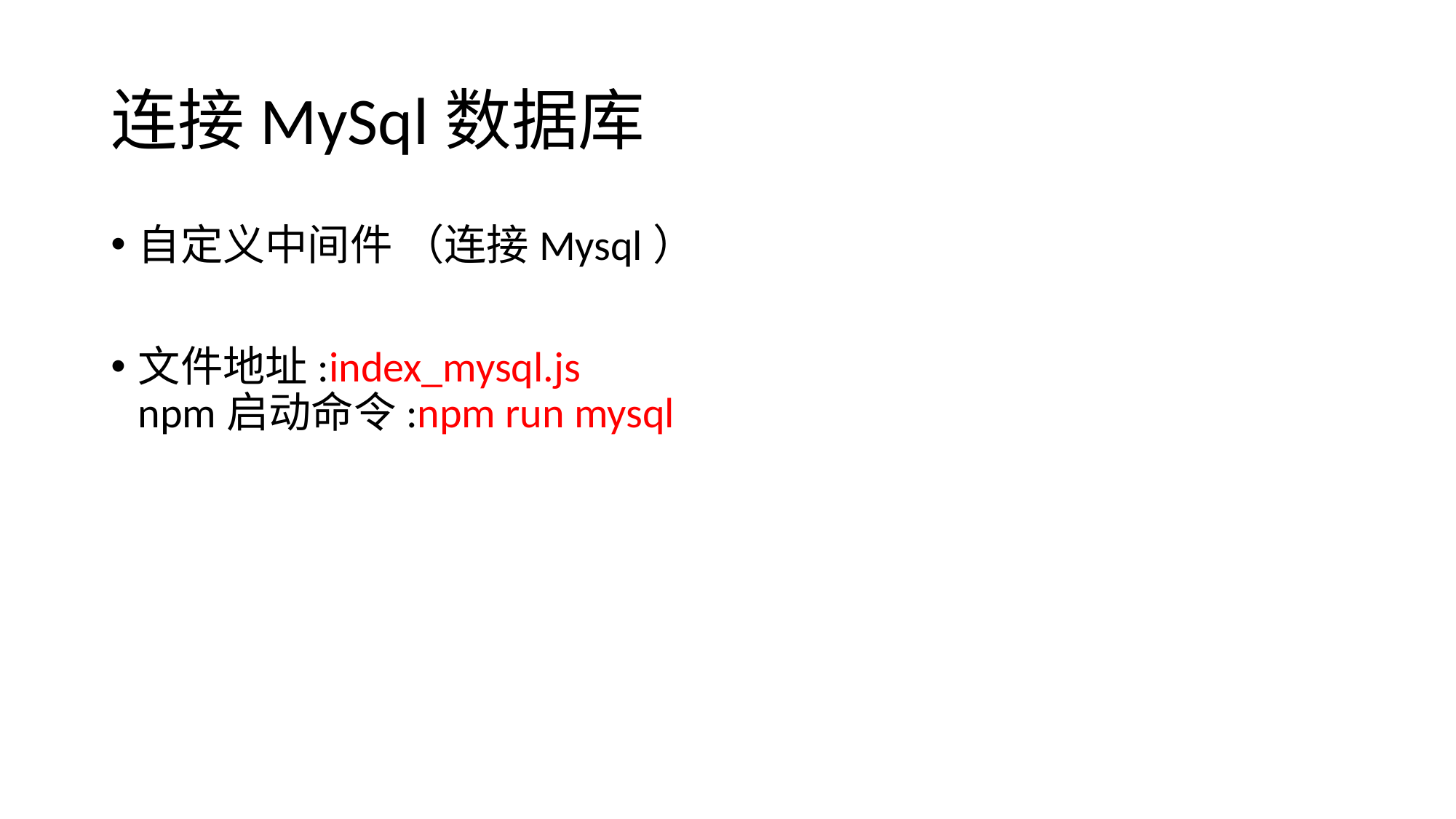

# 连接MySql数据库
自定义中间件 （连接Mysql）

文件地址:index_mysql.js
npm启动命令:npm run mysql